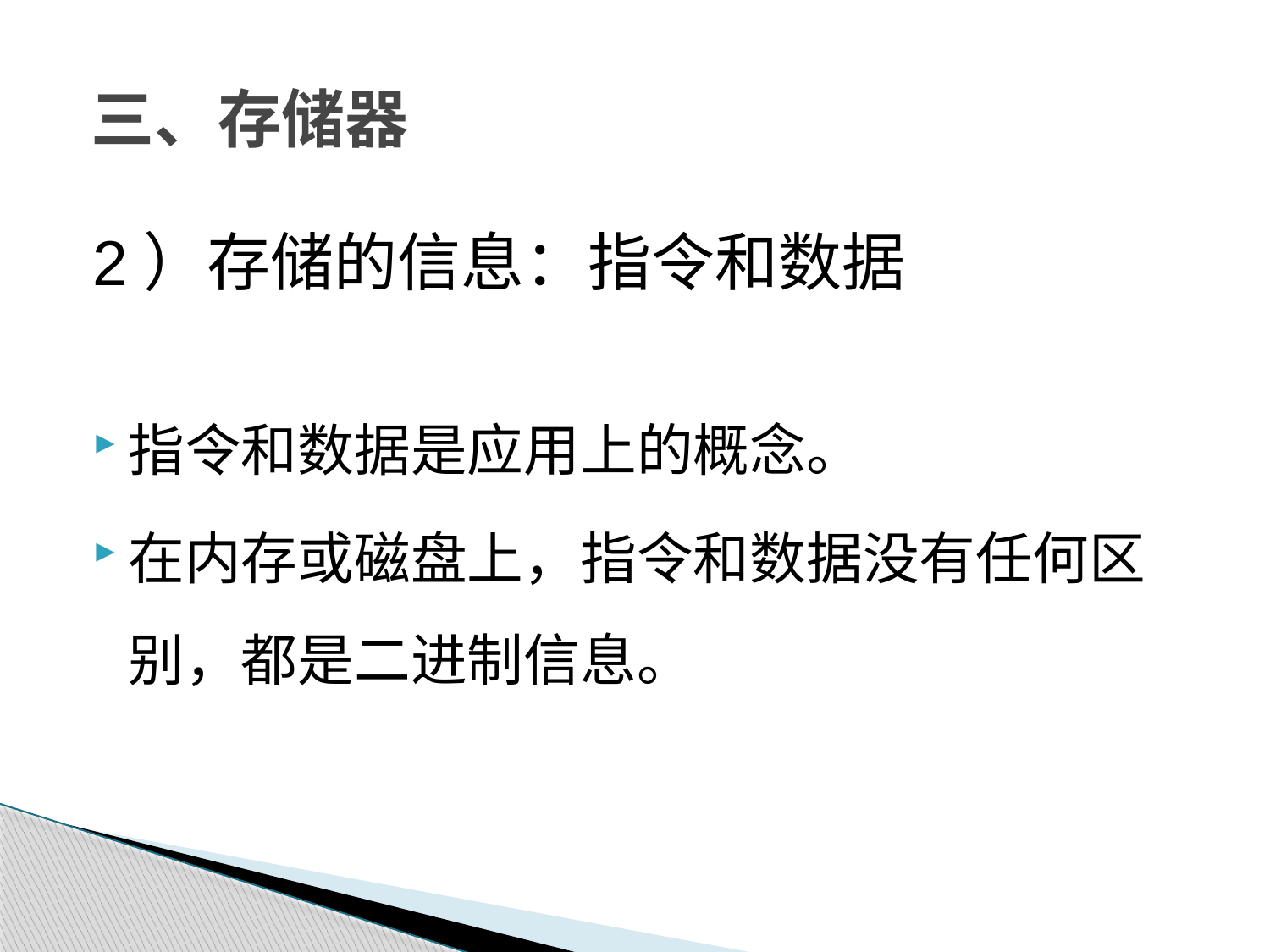

# 三、存储器
2）存储的信息：指令和数据

指令和数据是应用上的概念。
在内存或磁盘上，指令和数据没有任何区别，都是二进制信息。